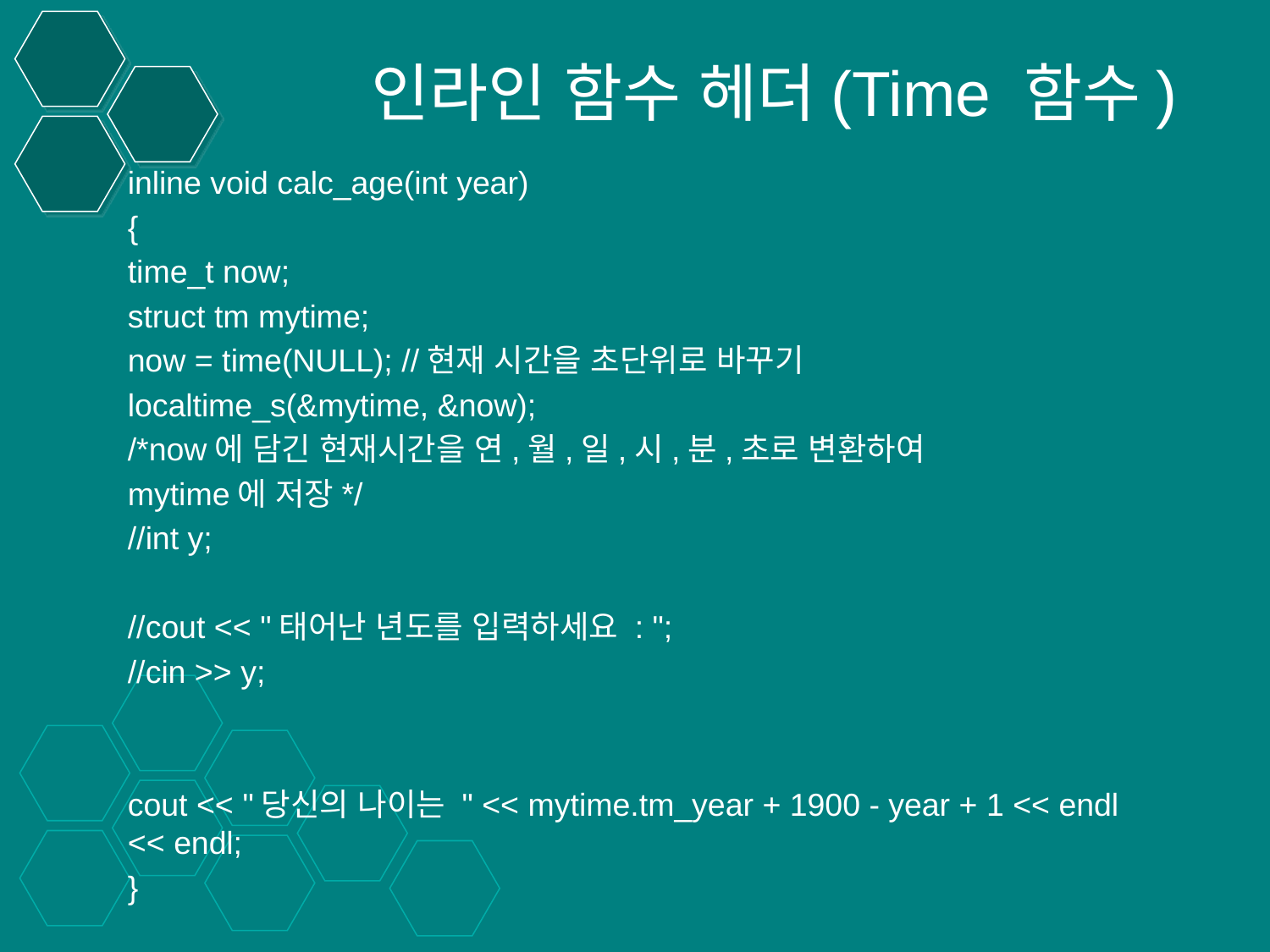

# 인라인 함수 헤더(Time 함수)
inline void calc_age(int year)
{
time_t now;
struct tm mytime;
now = time(NULL); //현재 시간을 초단위로 바꾸기
localtime_s(&mytime, &now);
/*now에 담긴 현재시간을 연,월,일,시,분,초로 변환하여
mytime에 저장*/
//int y;

//cout << "태어난 년도를 입력하세요 : ";
//cin >> y;

cout << "당신의 나이는 " << mytime.tm_year + 1900 - year + 1 << endl << endl;
}